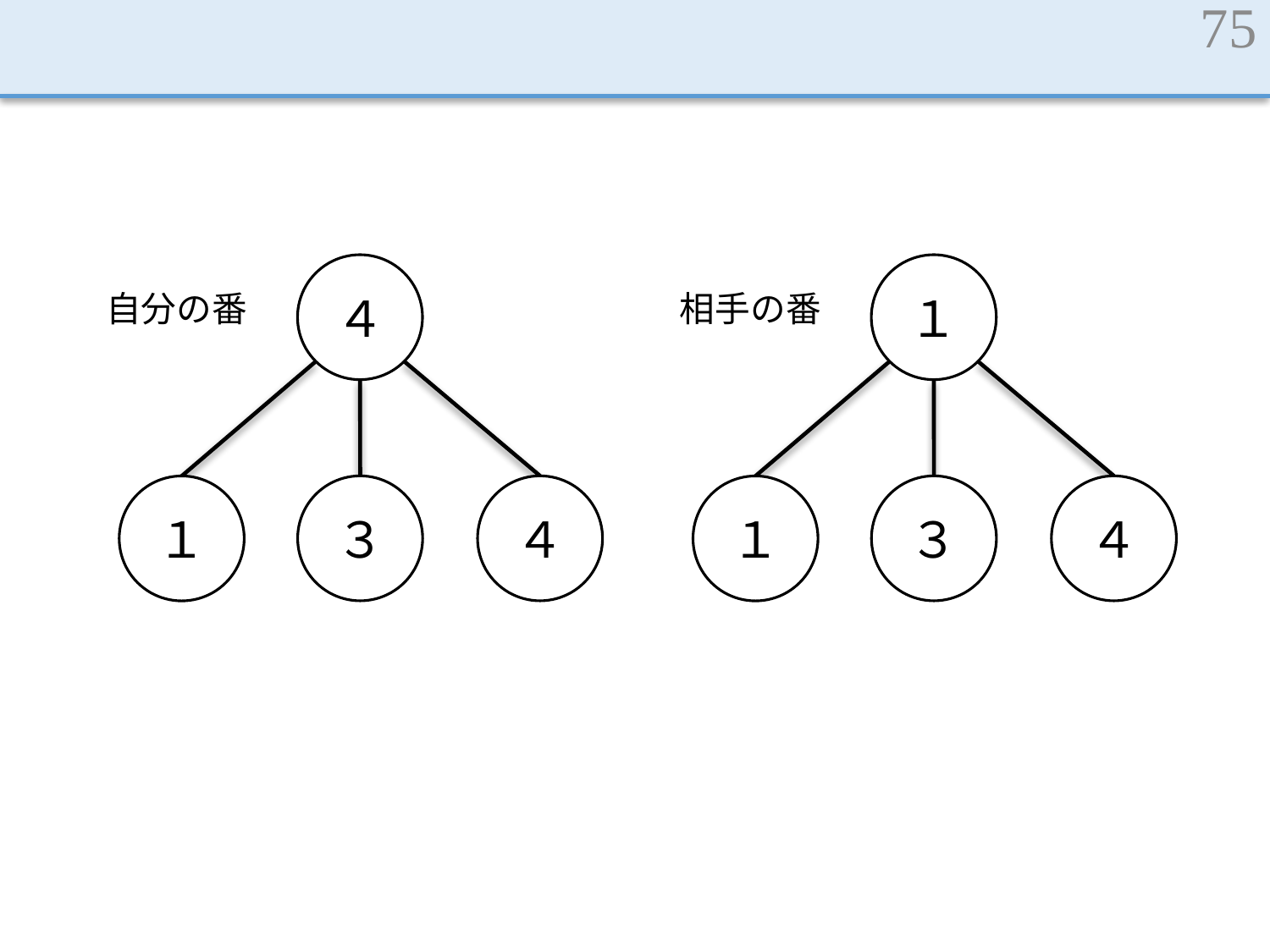

#
75
４
１
自分の番
相手の番
３
４
３
４
１
１